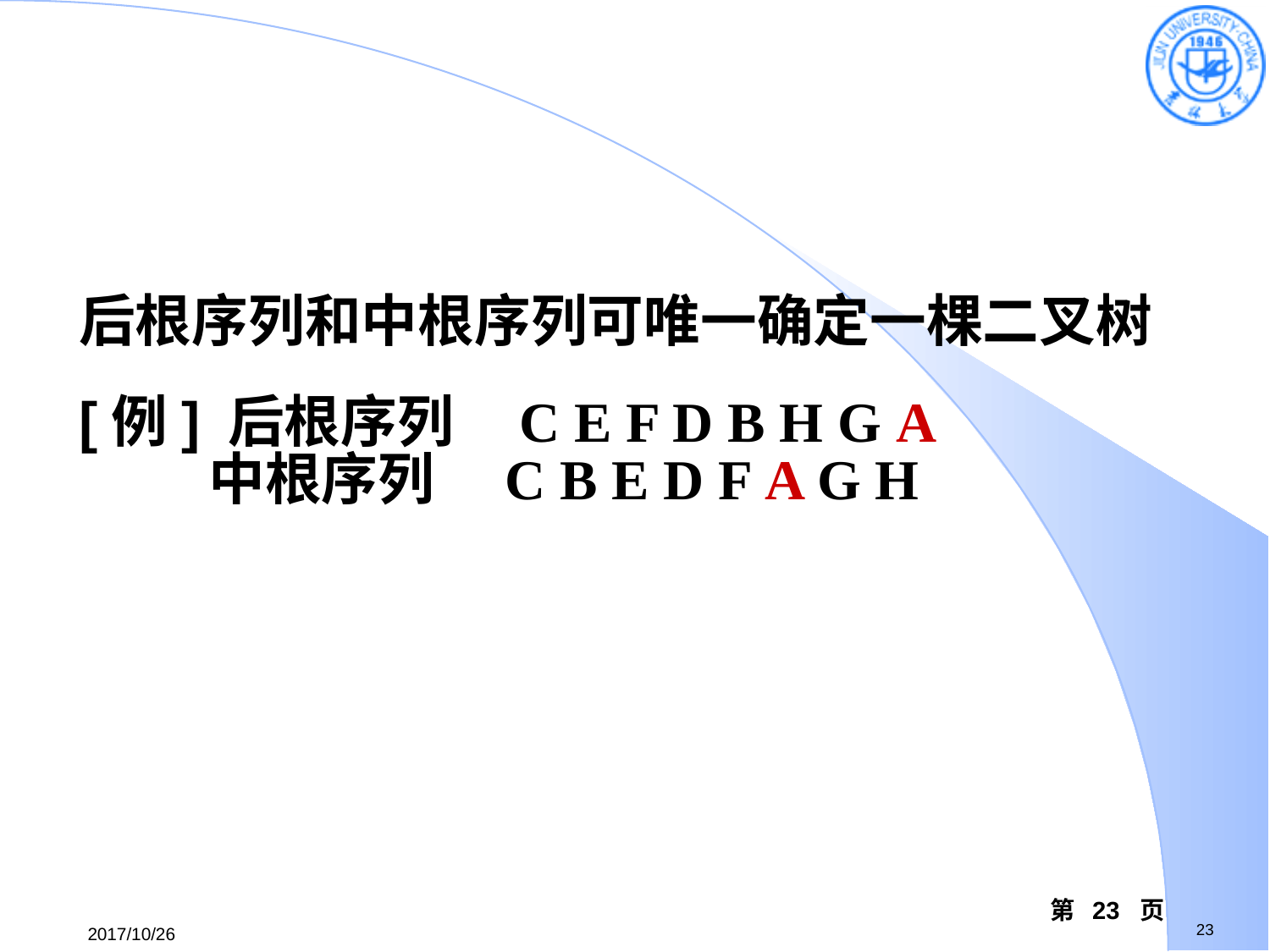

后根序列和中根序列可唯一确定一棵二叉树
[例] 后根序列    C E F D B H G A
         中根序列　C B E D F A G H

第  23  页